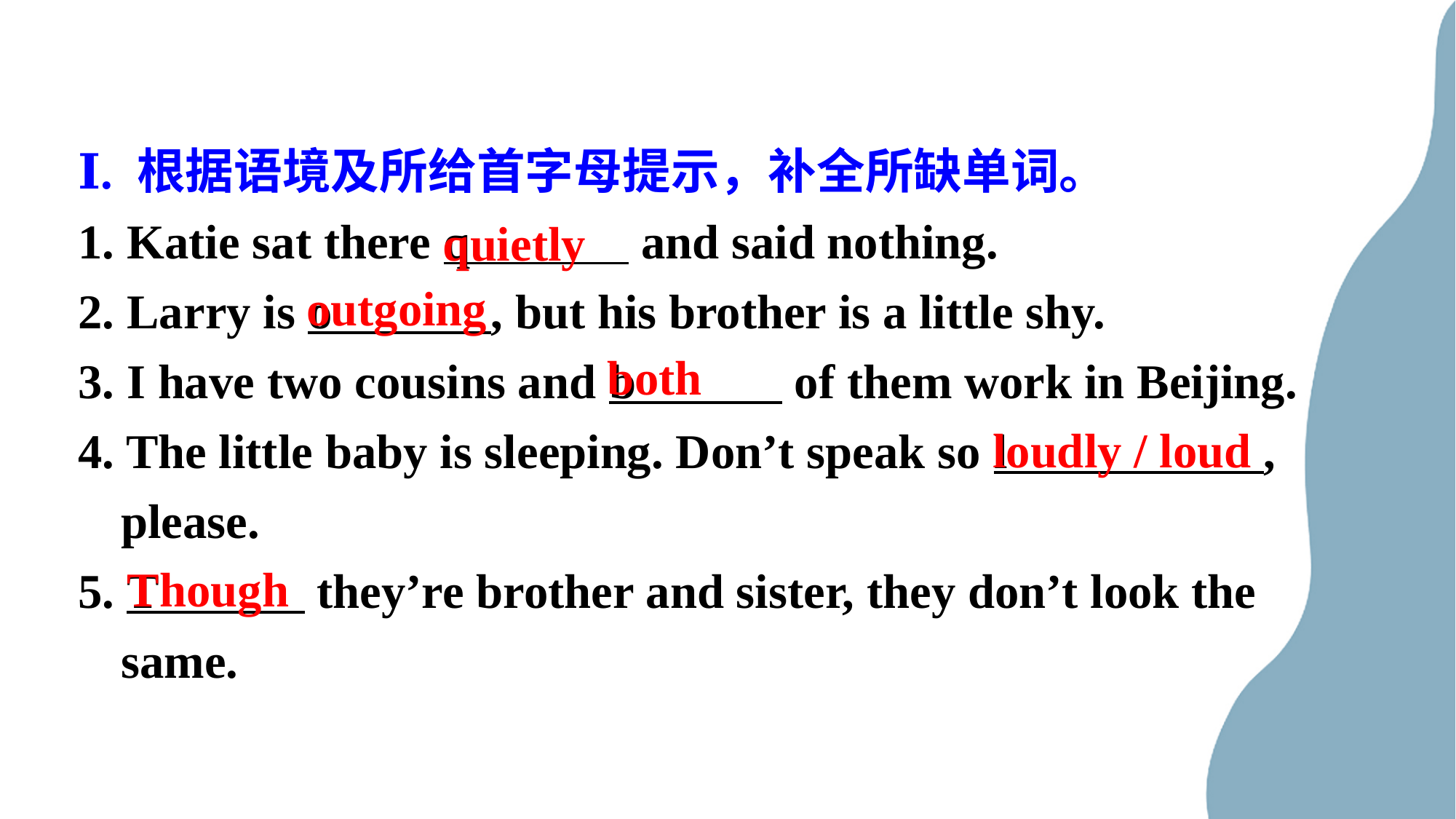

Ⅰ. 根据语境及所给首字母提示，补全所缺单词。
1. Katie sat there q              and said nothing.
2. Larry is o             , but his brother is a little shy.
3. I have two cousins and b             of them work in Beijing.
4. The little baby is sleeping. Don’t speak so l                     , please.
5. T             they’re brother and sister, they don’t look the same.
quietly
outgoing
both
loudly / loud
Though